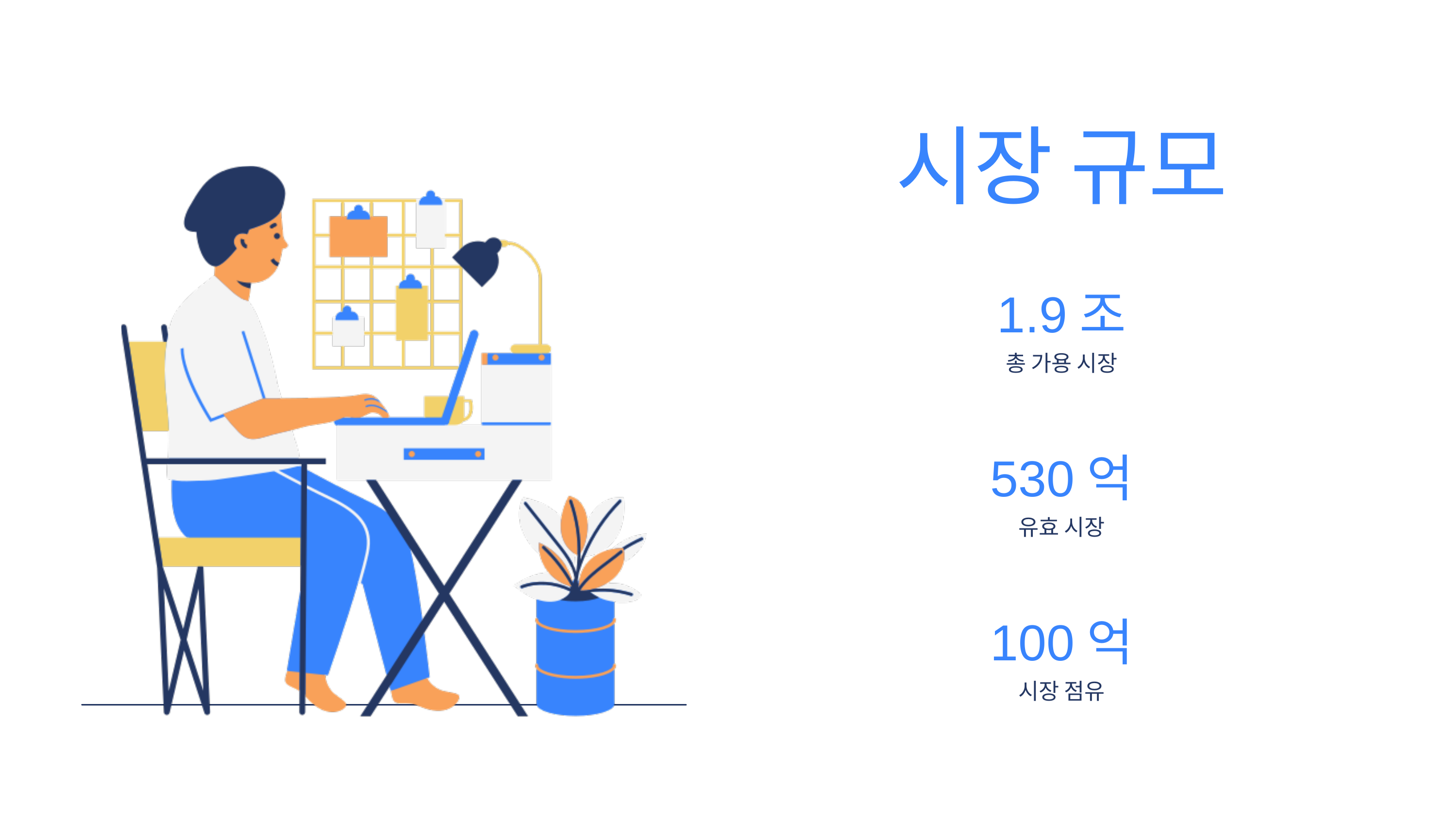

시장 규모

1.9조
총 가용 시장
530억
유효 시장
100억
시장 점유